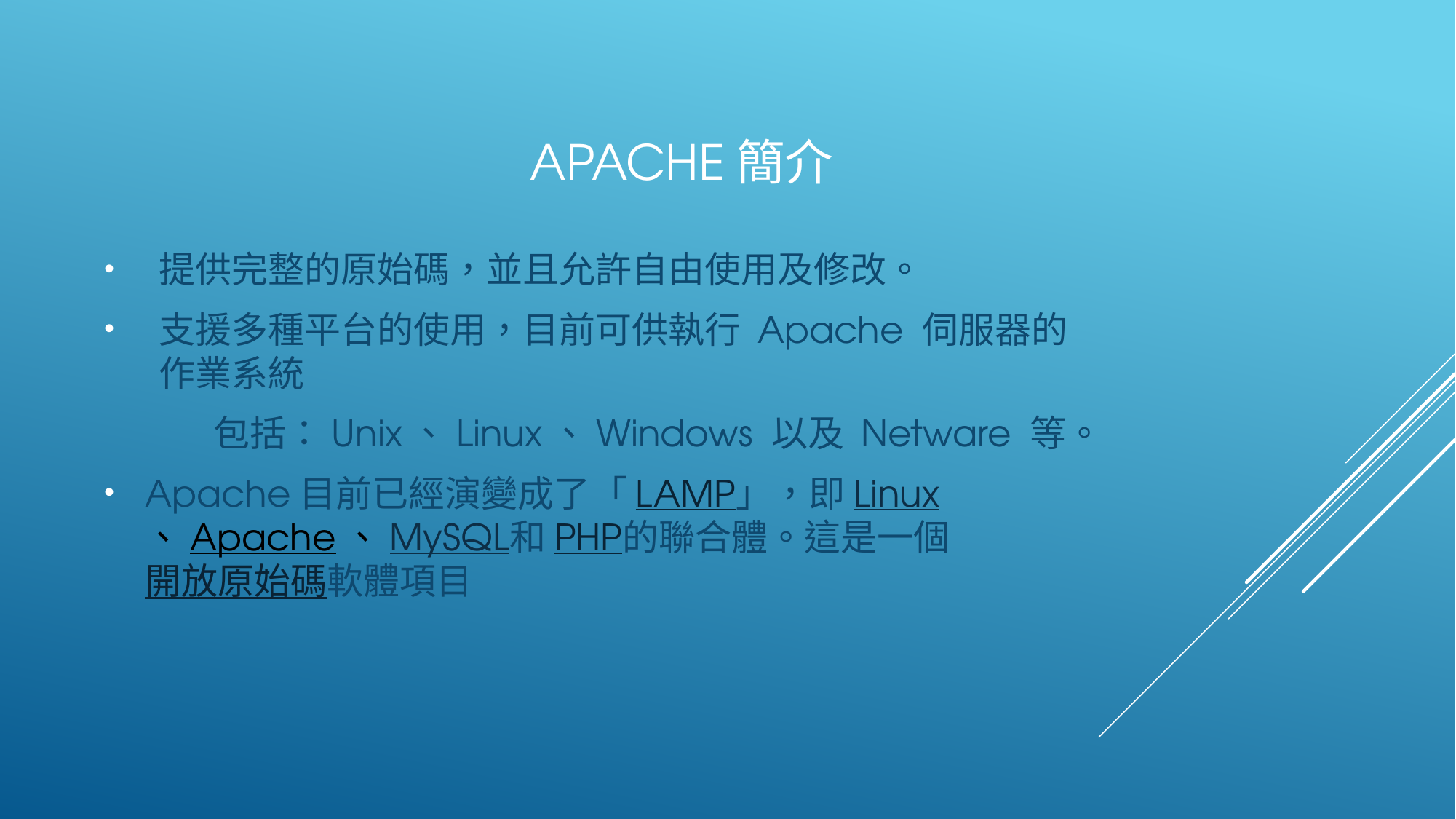

# Apache簡介
提供完整的原始碼，並且允許自由使用及修改。
支援多種平台的使用，目前可供執行 Apache 伺服器的作業系統
	包括：Unix、Linux、Windows 以及 Netware 等。
Apache目前已經演變成了「LAMP」，即Linux、Apache、MySQL和PHP的聯合體。這是一個開放原始碼軟體項目